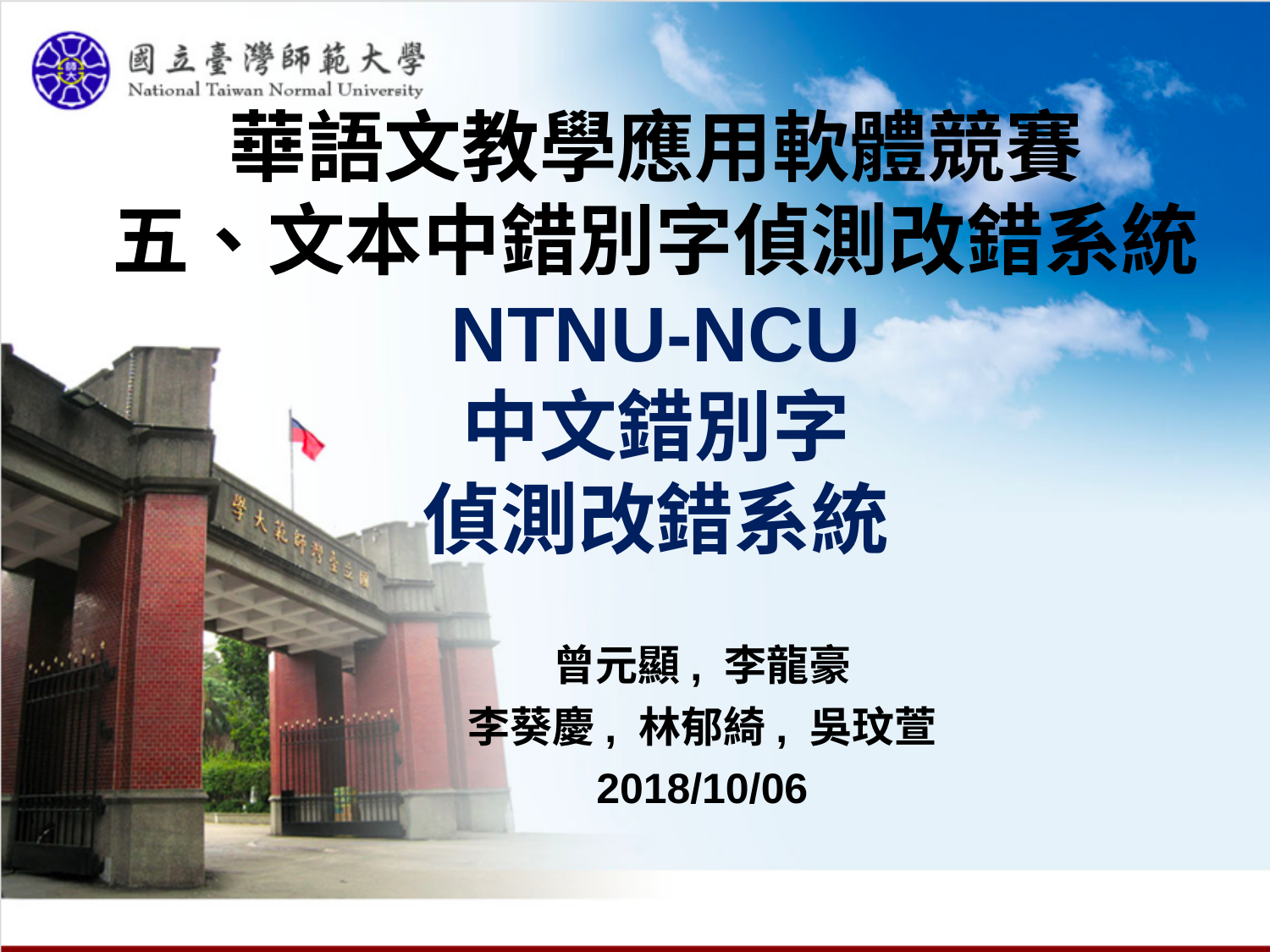

# 華語文教學應用軟體競賽 五、文本中錯別字偵測改錯系統 NTNU-NCU 中文錯別字 偵測改錯系統
曾元顯, 李龍豪
李葵慶, 林郁綺, 吳玟萱
2018/10/06